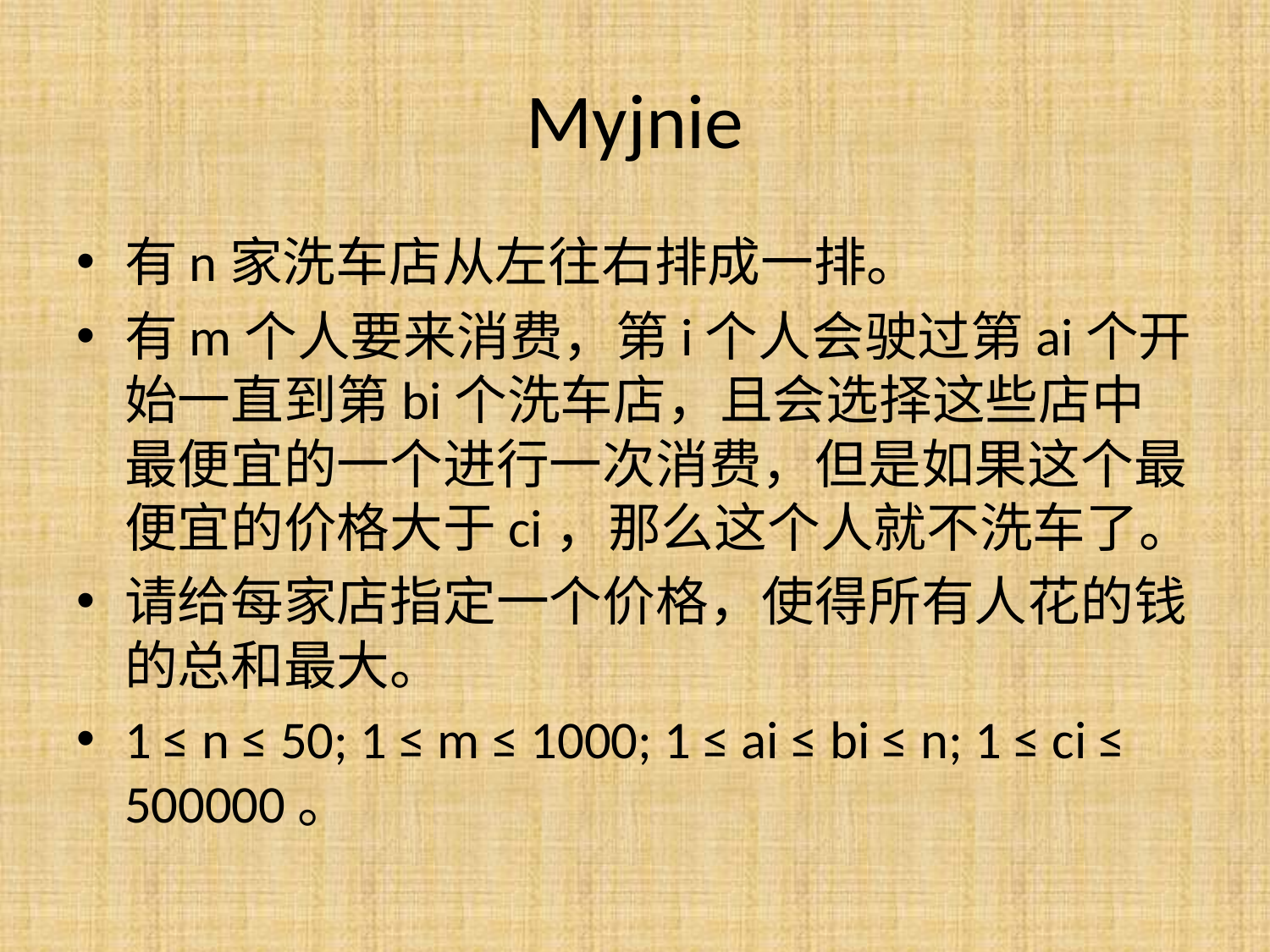

# Myjnie
有n家洗车店从左往右排成一排。
有m个人要来消费，第i个人会驶过第ai个开始一直到第bi个洗车店，且会选择这些店中最便宜的一个进行一次消费，但是如果这个最便宜的价格大于ci，那么这个人就不洗车了。
请给每家店指定一个价格，使得所有人花的钱的总和最大。
1 ≤ n ≤ 50; 1 ≤ m ≤ 1000; 1 ≤ ai ≤ bi ≤ n; 1 ≤ ci ≤ 500000。